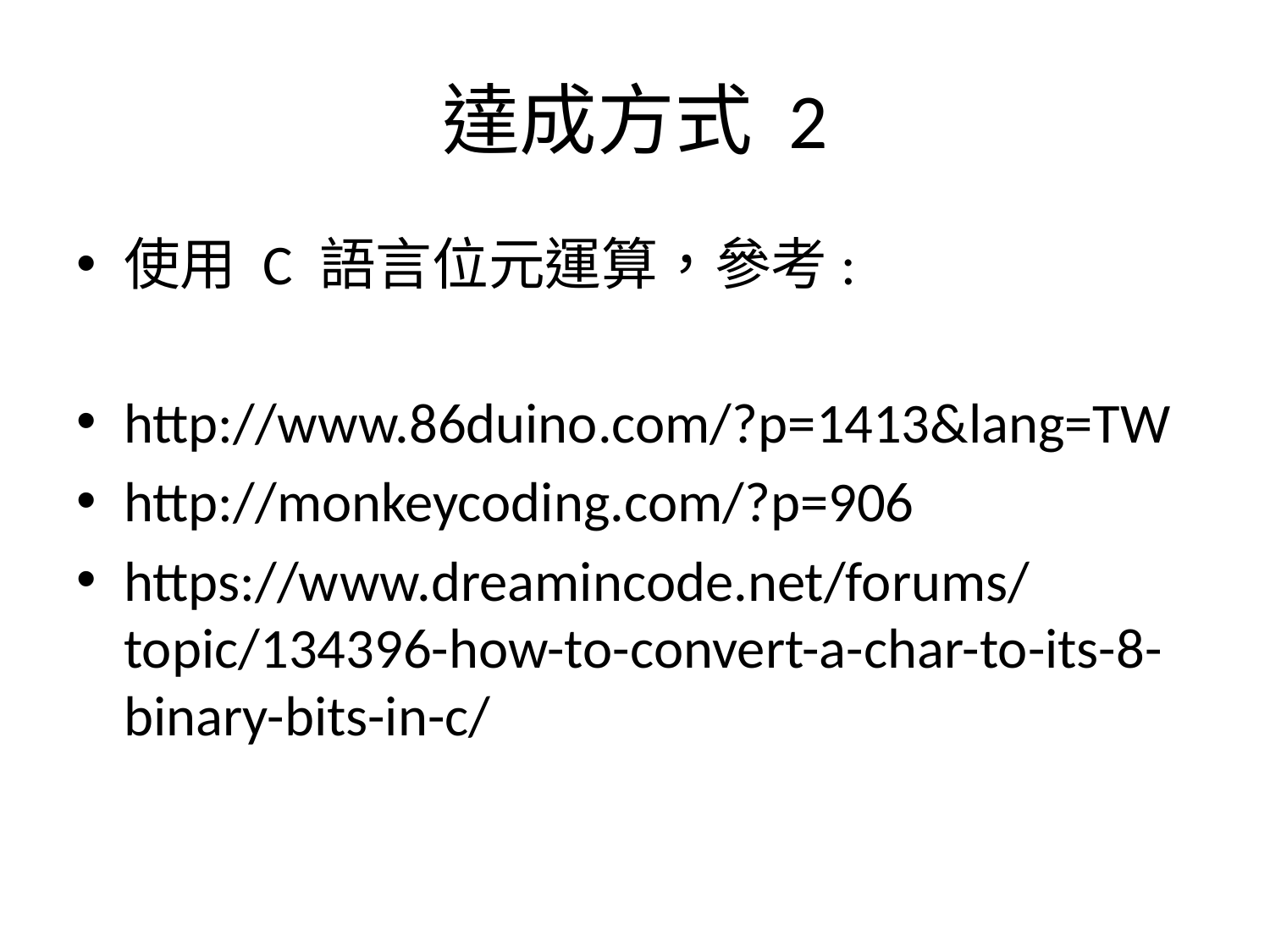

# 達成方式 2
使用 C 語言位元運算，參考:

http://www.86duino.com/?p=1413&lang=TW
http://monkeycoding.com/?p=906
https://www.dreamincode.net/forums/topic/134396-how-to-convert-a-char-to-its-8-binary-bits-in-c/